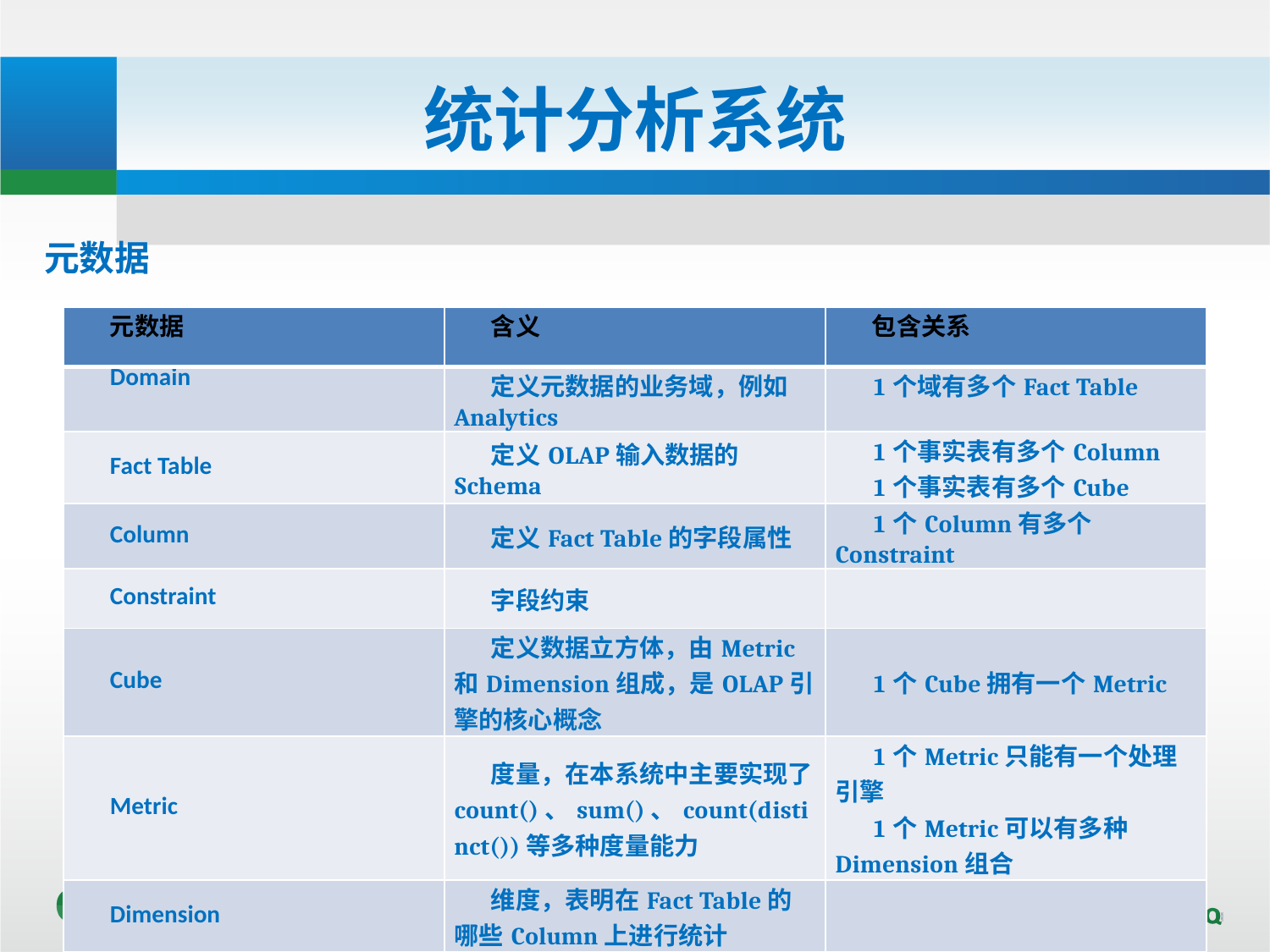

# 统计分析系统
元数据
| 元数据 | 含义 | 包含关系 |
| --- | --- | --- |
| Domain | 定义元数据的业务域，例如Analytics | 1个域有多个Fact Table |
| Fact Table | 定义OLAP输入数据的Schema | 1个事实表有多个Column 1个事实表有多个Cube |
| Column | 定义Fact Table的字段属性 | 1个Column有多个Constraint |
| Constraint | 字段约束 |  |
| Cube | 定义数据立方体，由Metric和Dimension组成，是OLAP引擎的核心概念 | 1个Cube拥有一个Metric |
| Metric | 度量，在本系统中主要实现了count()、sum()、count(distinct())等多种度量能力 | 1个Metric只能有一个处理引擎 1个Metric可以有多种Dimension组合 |
| Dimension | 维度，表明在Fact Table的哪些Column上进行统计 |  |
| Engine | 引擎枚举变量。目前仅支持count、bitmap个引擎。 |  |